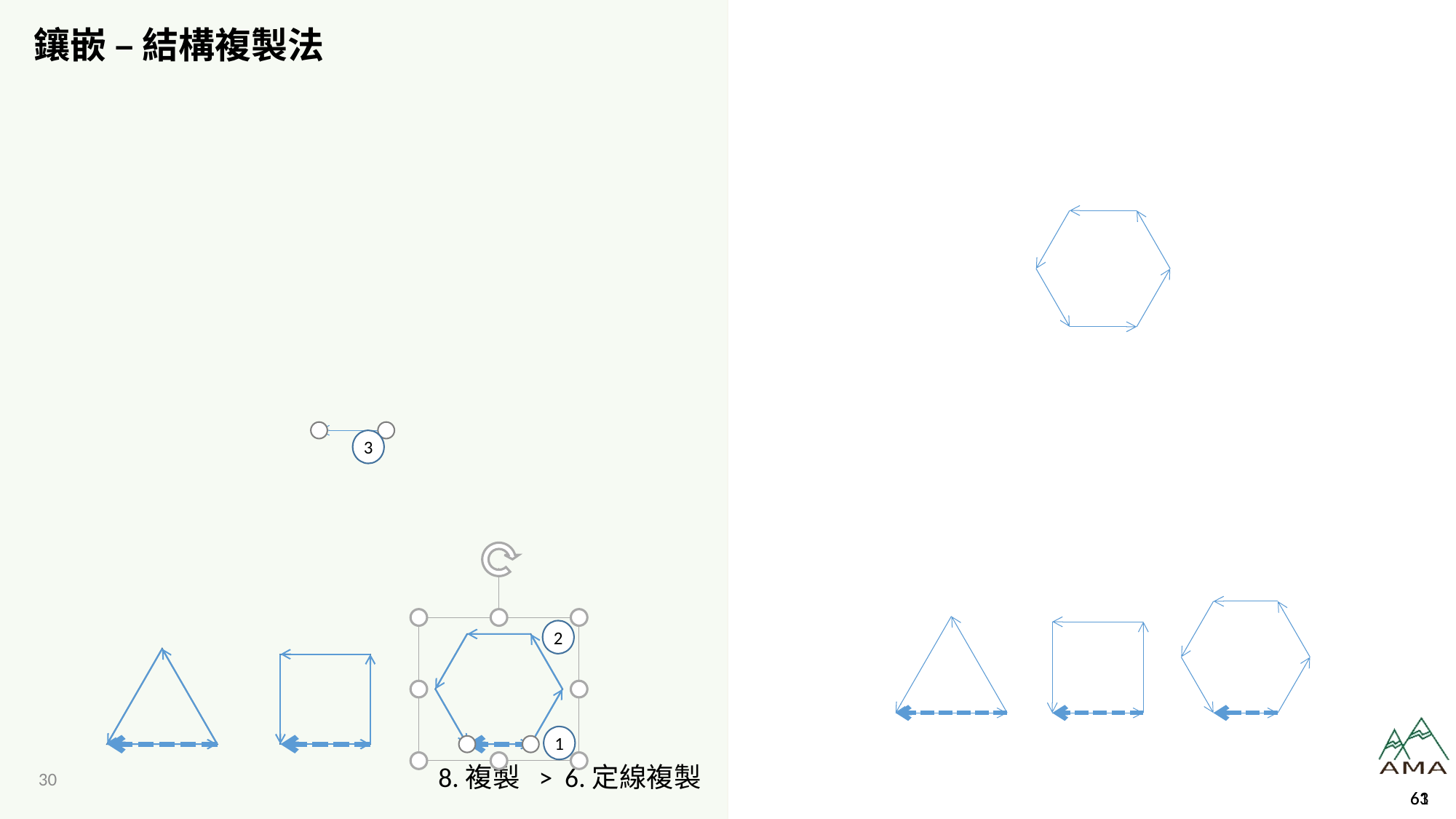

# 鑲嵌 – 結構複製法

3

2

1

 8.複製  >  6.定線複製

61
63